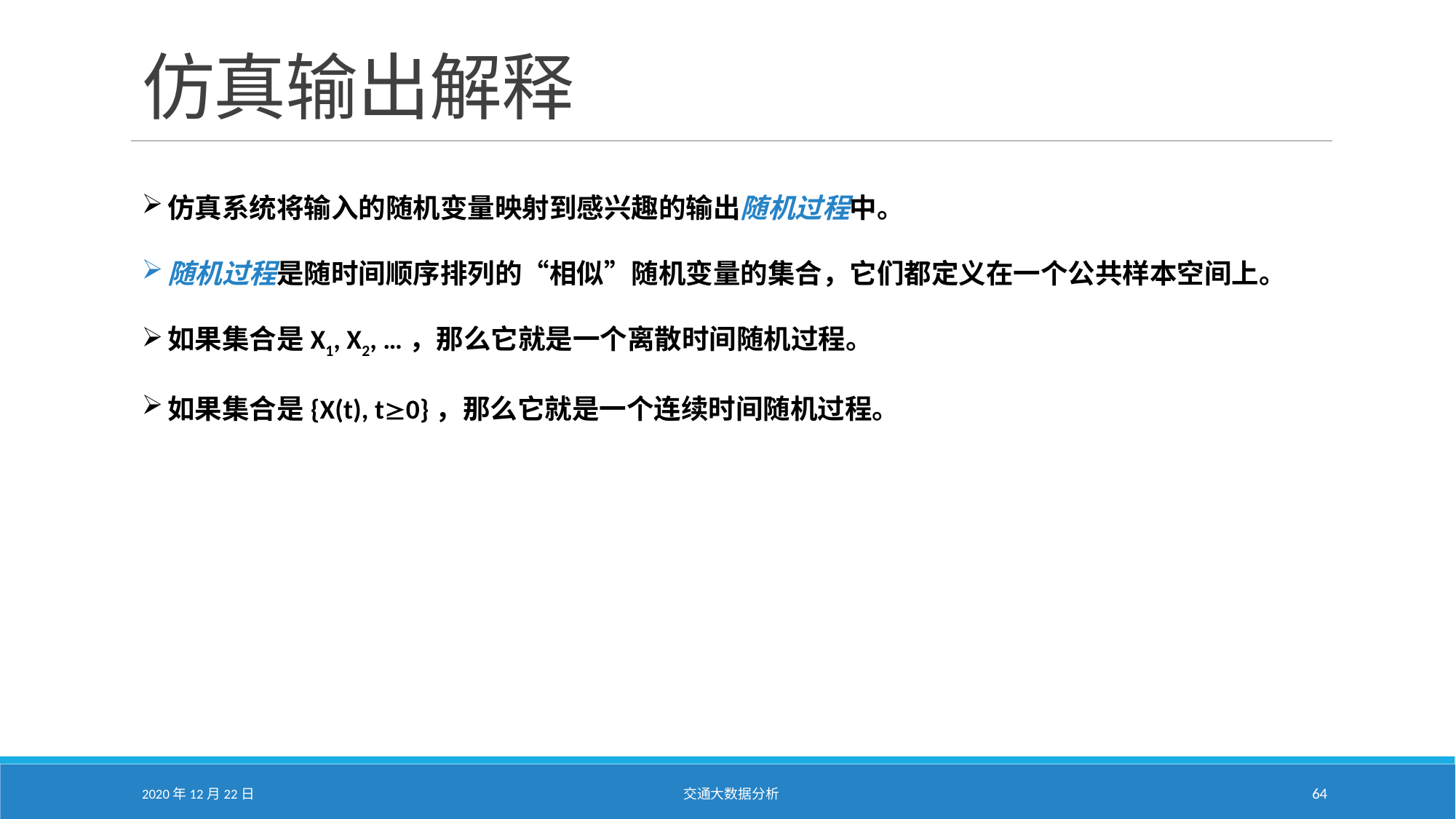

# 仿真输出解释
仿真系统将输入的随机变量映射到感兴趣的输出随机过程中。

随机过程是随时间顺序排列的“相似”随机变量的集合，它们都定义在一个公共样本空间上。

如果集合是X1, X2, …，那么它就是一个离散时间随机过程。

如果集合是{X(t), t≥0}，那么它就是一个连续时间随机过程。
2020年12月22日
交通大数据分析
64